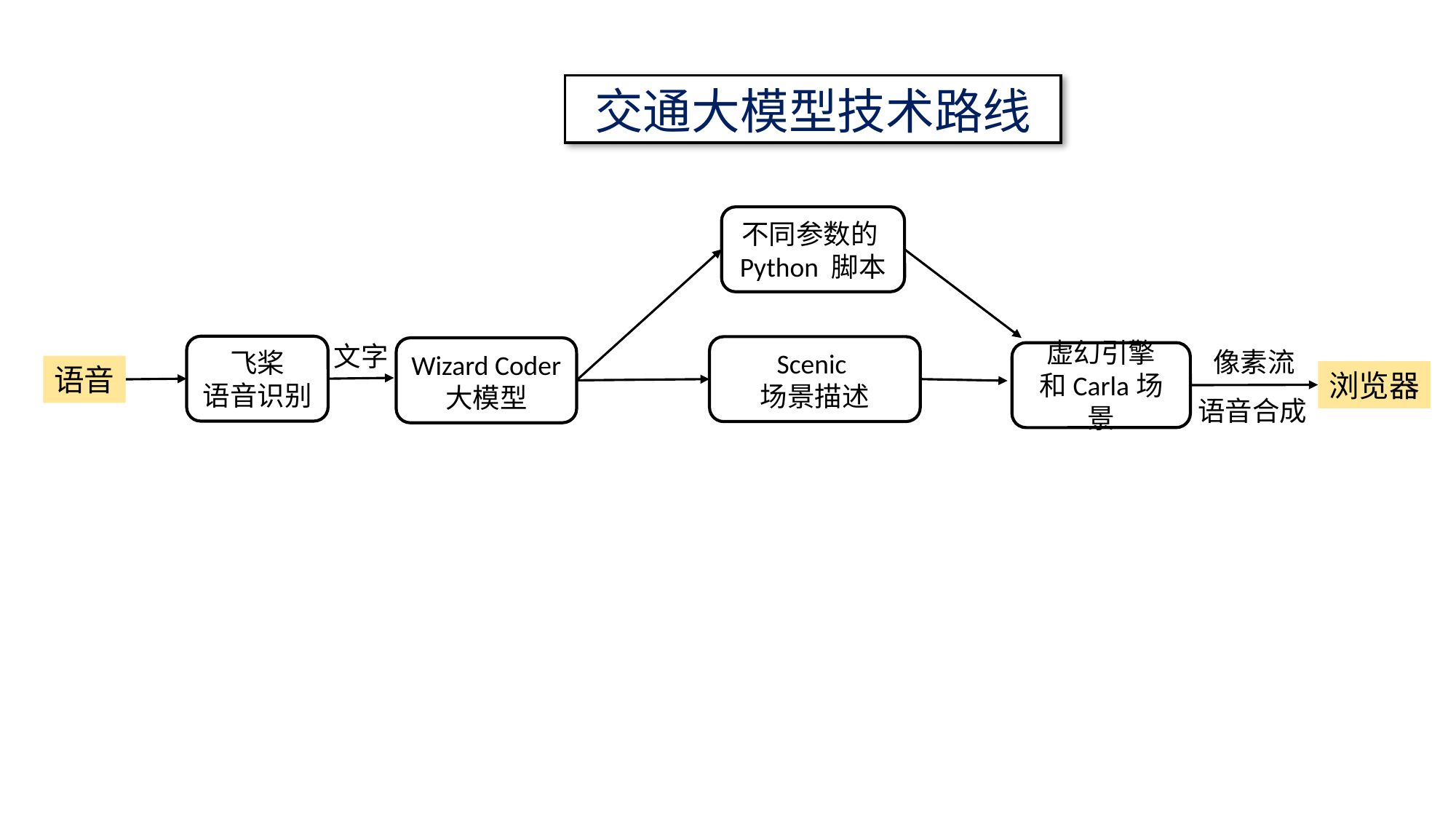

交通大模型技术路线
不同参数的Python 脚本
文字
飞桨
语音识别
Scenic
场景描述
Wizard Coder 大模型
像素流
虚幻引擎
和Carla场景
语音
浏览器
语音合成